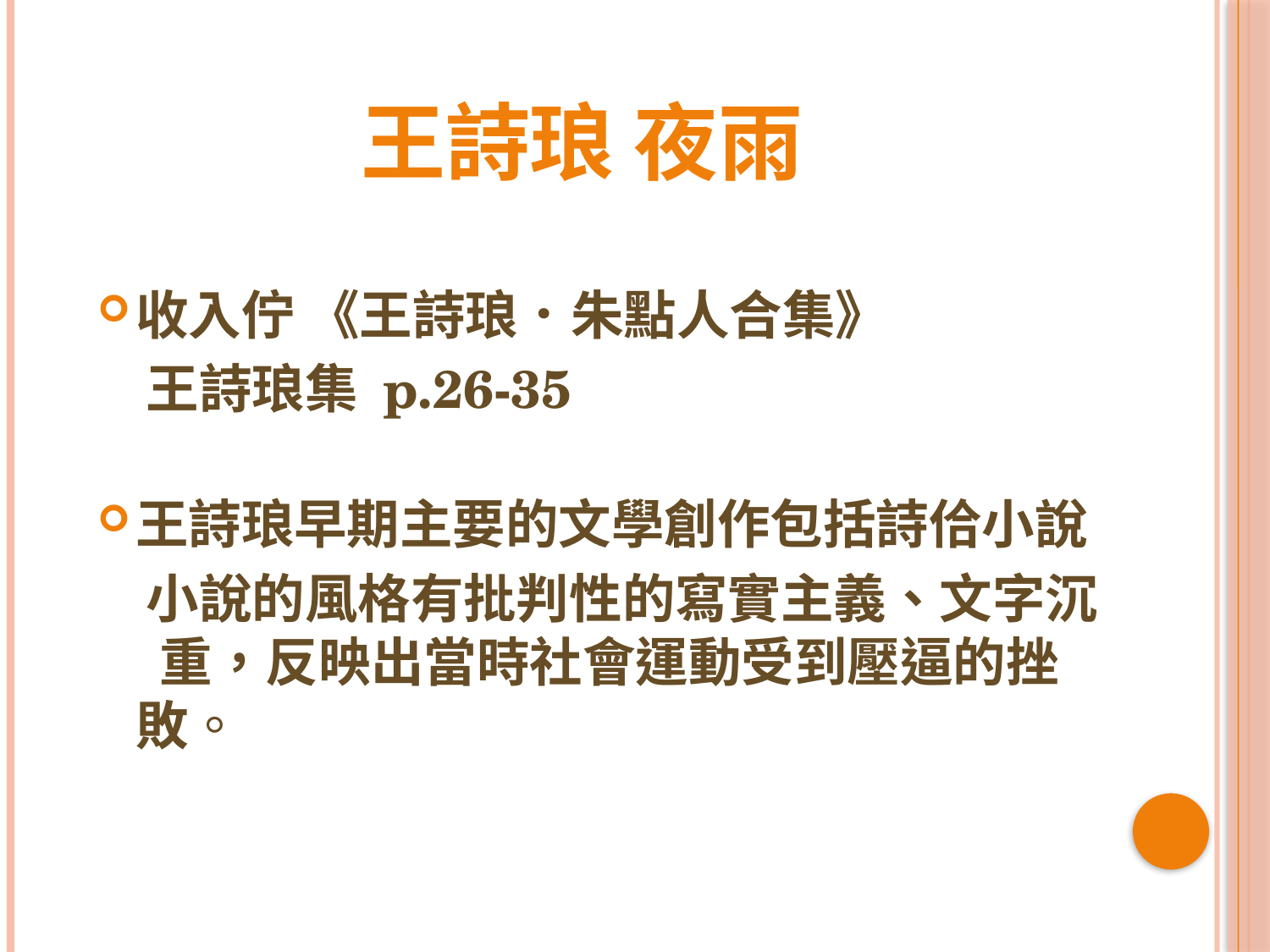

# 王詩琅 夜雨
收入佇 《王詩琅．朱點人合集》
   王詩琅集 p.26-35

王詩琅早期主要的文學創作包括詩佮小說
   小說的風格有批判性的寫實主義、文字沉   重，反映出當時社會運動受到壓逼的挫敗。